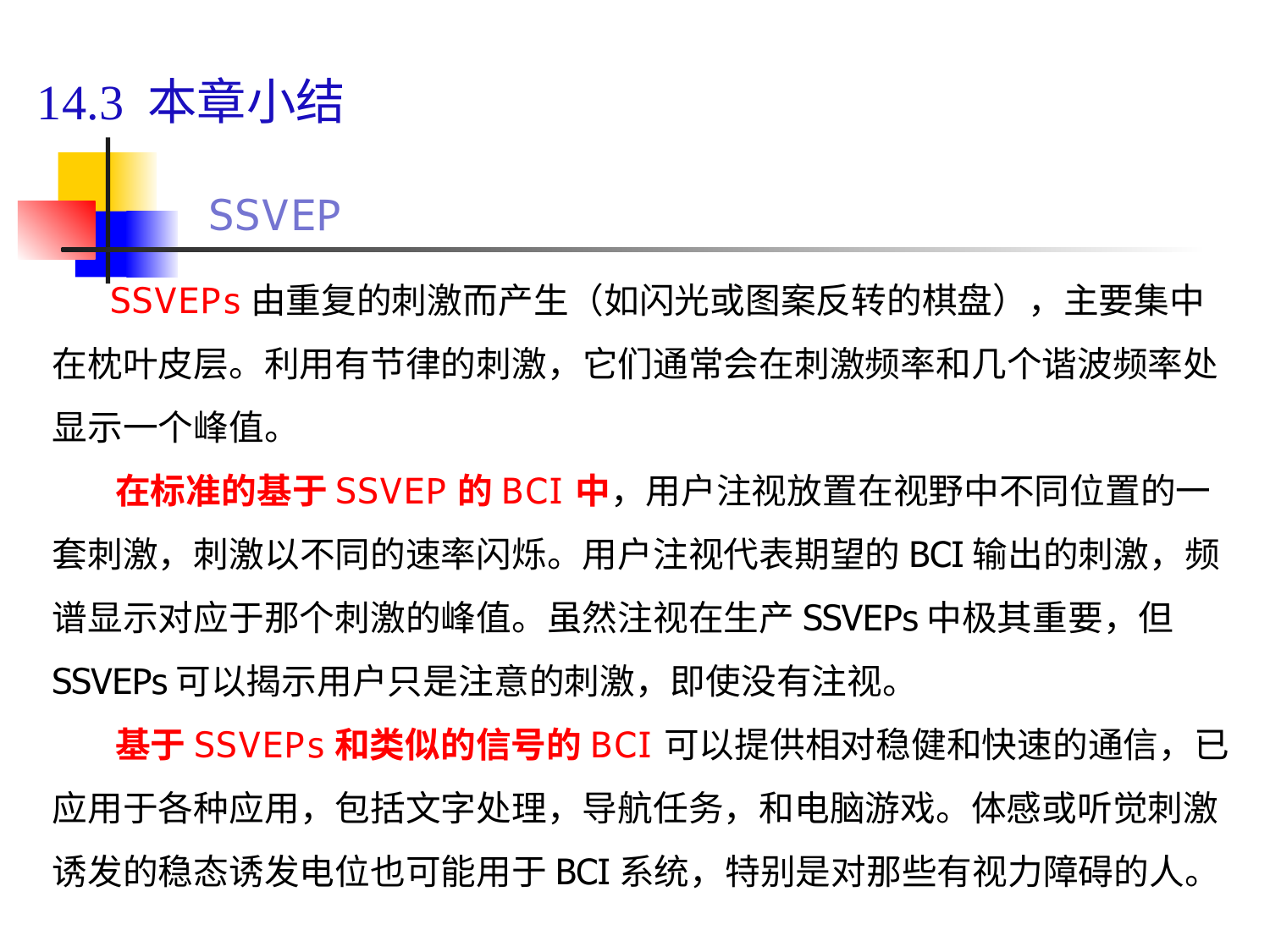

# 14.3 本章小结
SSVEP
      SSVEPs由重复的刺激而产生（如闪光或图案反转的棋盘），主要集中在枕叶皮层。利用有节律的刺激，它们通常会在刺激频率和几个谐波频率处显示一个峰值。
       在标准的基于SSVEP的BCI中，用户注视放置在视野中不同位置的一套刺激，刺激以不同的速率闪烁。用户注视代表期望的BCI输出的刺激，频谱显示对应于那个刺激的峰值。虽然注视在生产SSVEPs中极其重要，但SSVEPs可以揭示用户只是注意的刺激，即使没有注视。
       基于SSVEPs和类似的信号的BCI可以提供相对稳健和快速的通信，已应用于各种应用，包括文字处理，导航任务，和电脑游戏。体感或听觉刺激诱发的稳态诱发电位也可能用于BCI系统，特别是对那些有视力障碍的人。
SSVEP